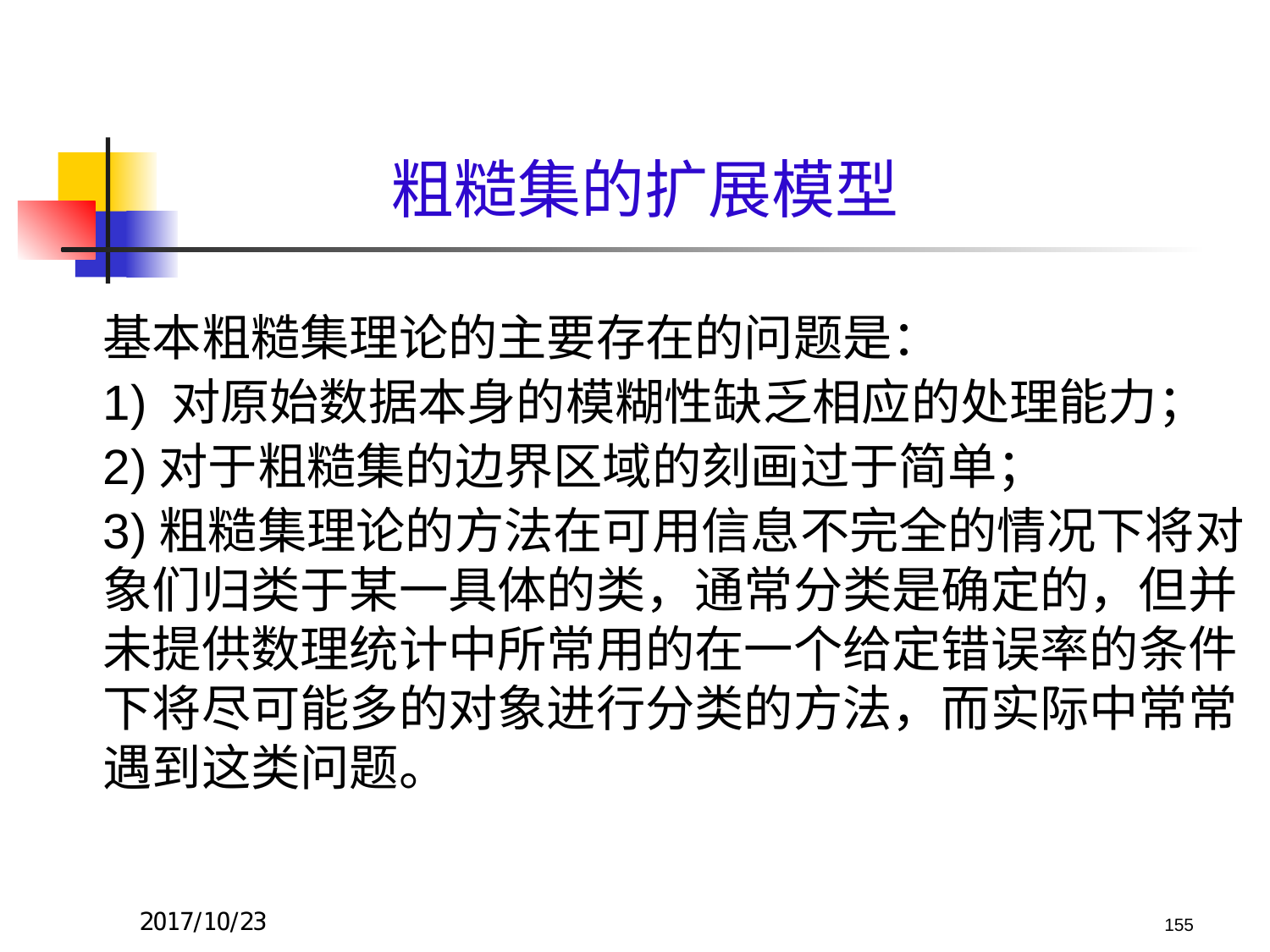

# 粗糙集的扩展模型
	基本粗糙集理论的主要存在的问题是：
	1) 对原始数据本身的模糊性缺乏相应的处理能力；
	2)对于粗糙集的边界区域的刻画过于简单；
	3)粗糙集理论的方法在可用信息不完全的情况下将对象们归类于某一具体的类，通常分类是确定的，但并未提供数理统计中所常用的在一个给定错误率的条件下将尽可能多的对象进行分类的方法，而实际中常常遇到这类问题。
2017/10/23
155